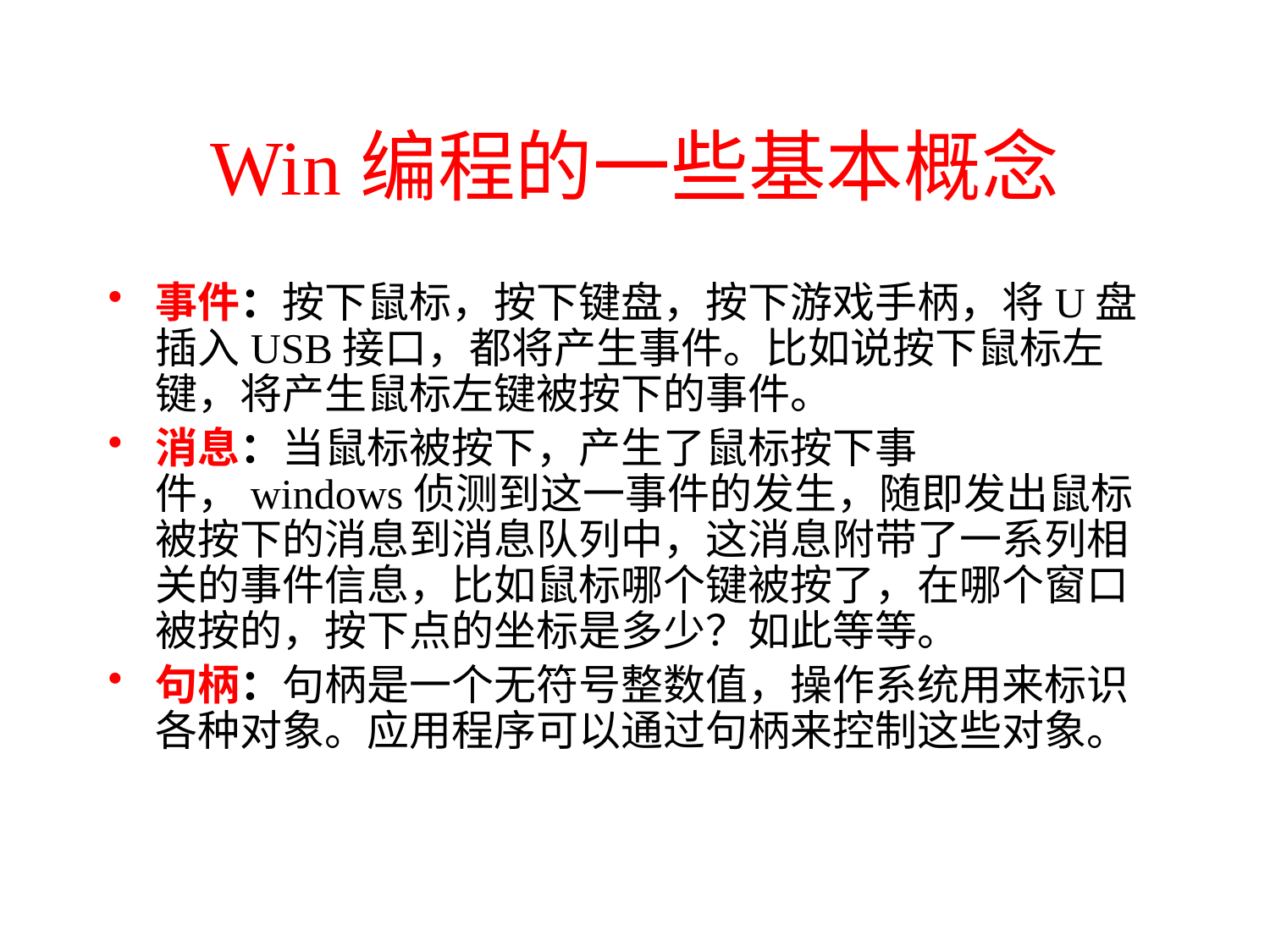

# Win编程的一些基本概念
事件：按下鼠标，按下键盘，按下游戏手柄，将U盘插入USB接口，都将产生事件。比如说按下鼠标左键，将产生鼠标左键被按下的事件。
消息：当鼠标被按下，产生了鼠标按下事件，windows侦测到这一事件的发生，随即发出鼠标被按下的消息到消息队列中，这消息附带了一系列相关的事件信息，比如鼠标哪个键被按了，在哪个窗口被按的，按下点的坐标是多少？如此等等。
句柄：句柄是一个无符号整数值，操作系统用来标识各种对象。应用程序可以通过句柄来控制这些对象。